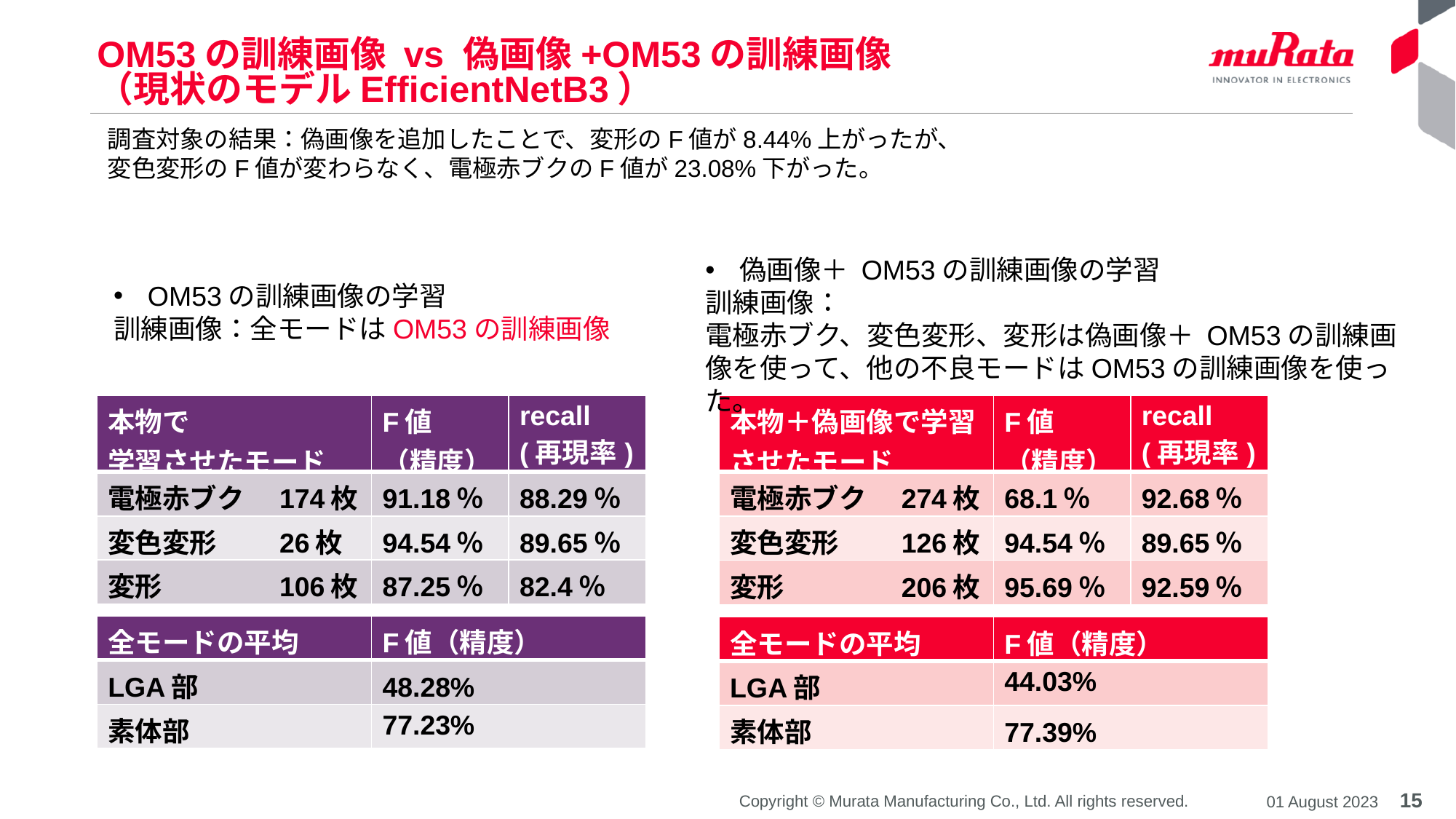

# OM53の訓練画像 vs 偽画像+OM53の訓練画像 （現状のモデルEfficientNetB3）
調査対象の結果：偽画像を追加したことで、変形のF値が8.44%上がったが、
変色変形のF値が変わらなく、電極赤ブクのF値が23.08%下がった。

偽画像＋ OM53の訓練画像の学習
訓練画像：
電極赤ブク、変色変形、変形は偽画像＋ OM53の訓練画像を使って、他の不良モードはOM53の訓練画像を使った。

OM53の訓練画像の学習
訓練画像：全モードはOM53の訓練画像

| 本物で 学習させたモード | F値 （精度） | recall (再現率) |
| --- | --- | --- |
| 電極赤ブク　174枚 | 91.18％ | 88.29％ |
| 変色変形　　26枚 | 94.54％ | 89.65％ |
| 変形　　　　106枚 | 87.25％ | 82.4％ |
| 本物＋偽画像で学習させたモード | F値 （精度） | recall (再現率) |
| --- | --- | --- |
| 電極赤ブク　274枚 | 68.1％ | 92.68％ |
| 変色変形　　126枚 | 94.54％ | 89.65％ |
| 変形　　　　206枚 | 95.69％ | 92.59％ |
| 全モードの平均 | F値（精度） |
| --- | --- |
| LGA部 | 48.28% |
| 素体部 | 77.23% |
| 全モードの平均 | F値（精度） |
| --- | --- |
| LGA部 | 44.03% |
| 素体部 | 77.39% |